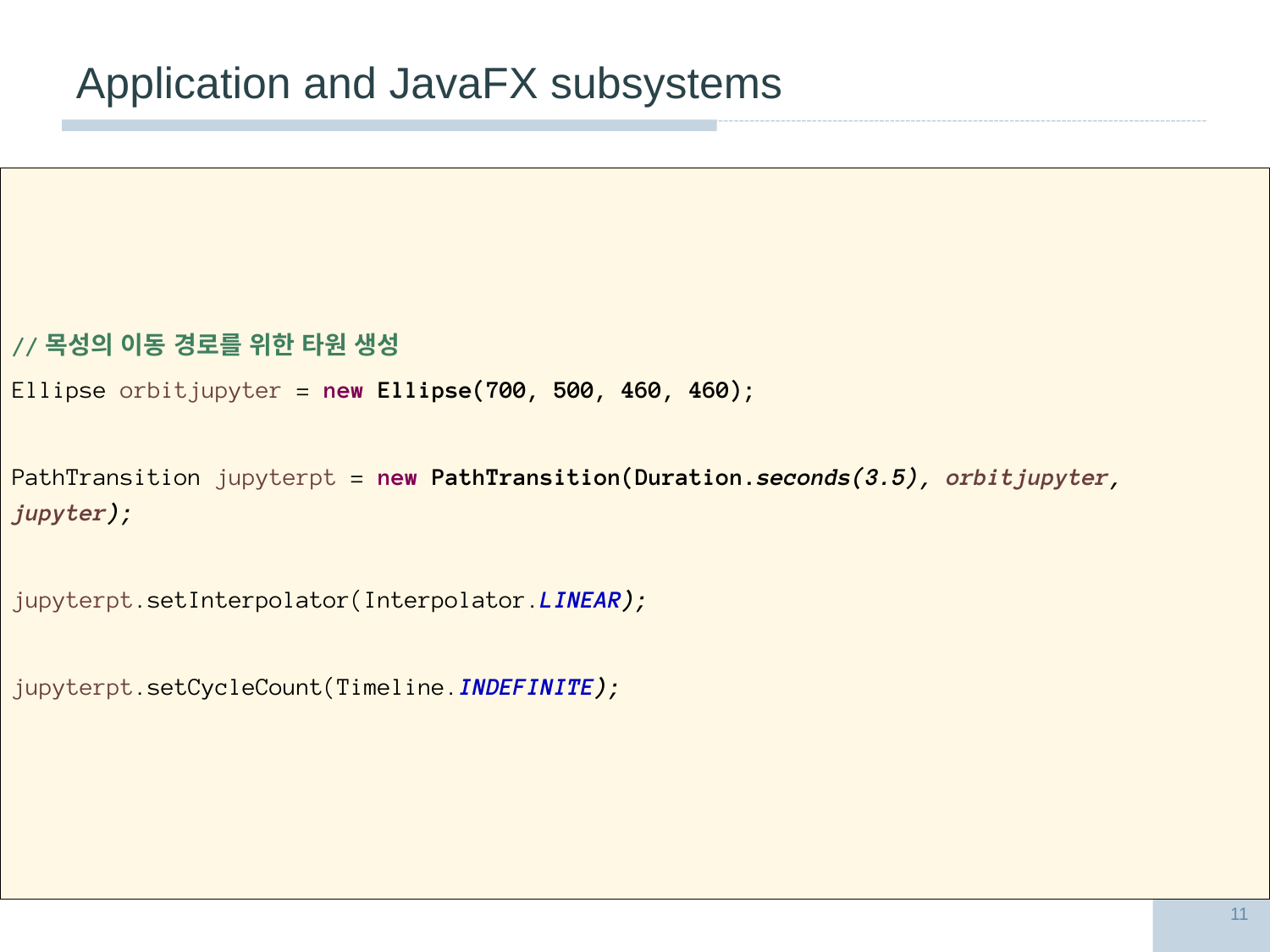

# Application and JavaFX subsystems
//목성의 이동 경로를 위한 타원 생성
Ellipse orbitjupyter = new Ellipse(700, 500, 460, 460);

PathTransition jupyterpt = new PathTransition(Duration.seconds(3.5), orbitjupyter, jupyter);

jupyterpt.setInterpolator(Interpolator.LINEAR);

jupyterpt.setCycleCount(Timeline.INDEFINITE);